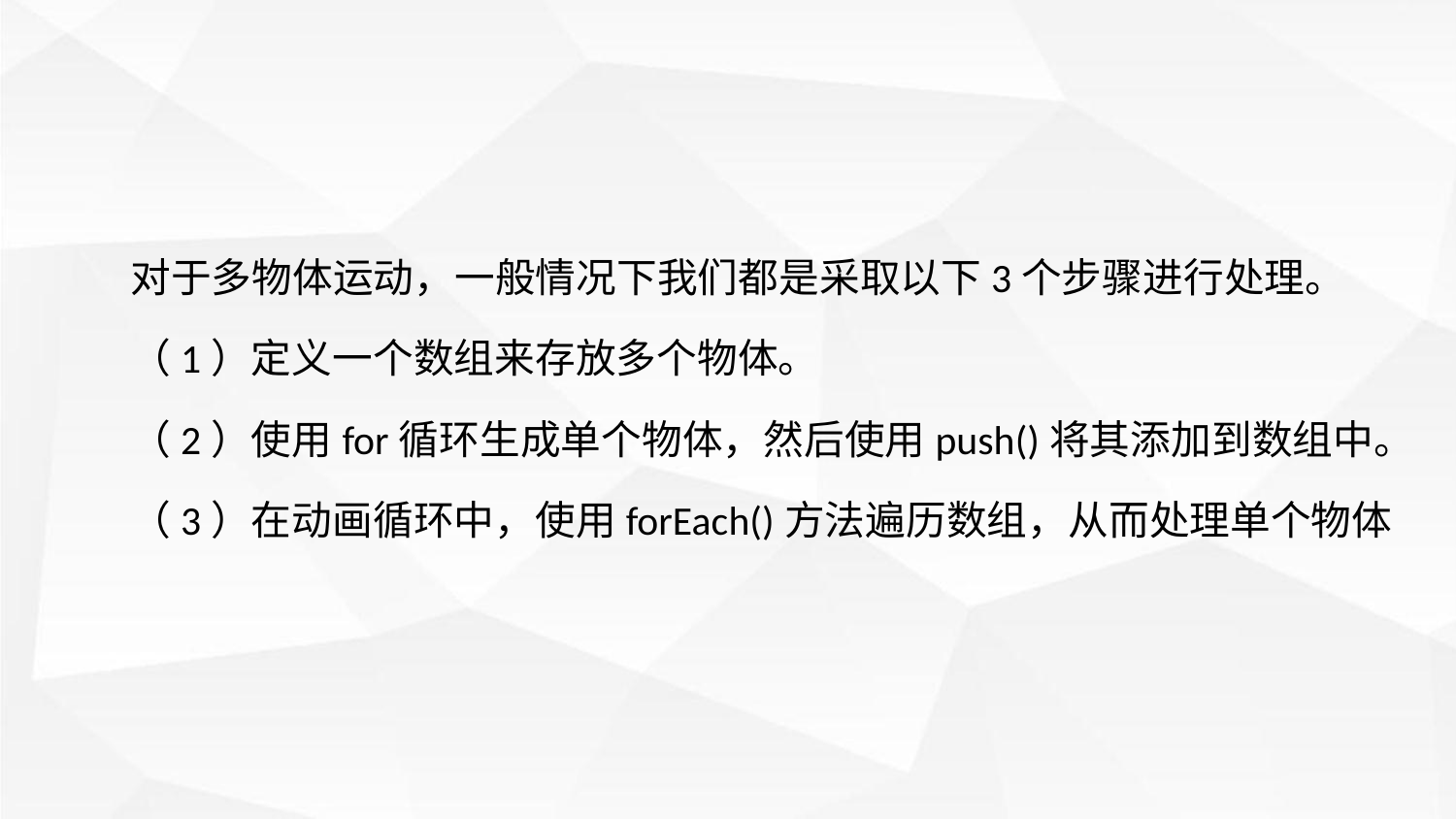

对于多物体运动，一般情况下我们都是采取以下3个步骤进行处理。
（1）定义一个数组来存放多个物体。
（2）使用for循环生成单个物体，然后使用push()将其添加到数组中。
（3）在动画循环中，使用forEach()方法遍历数组，从而处理单个物体